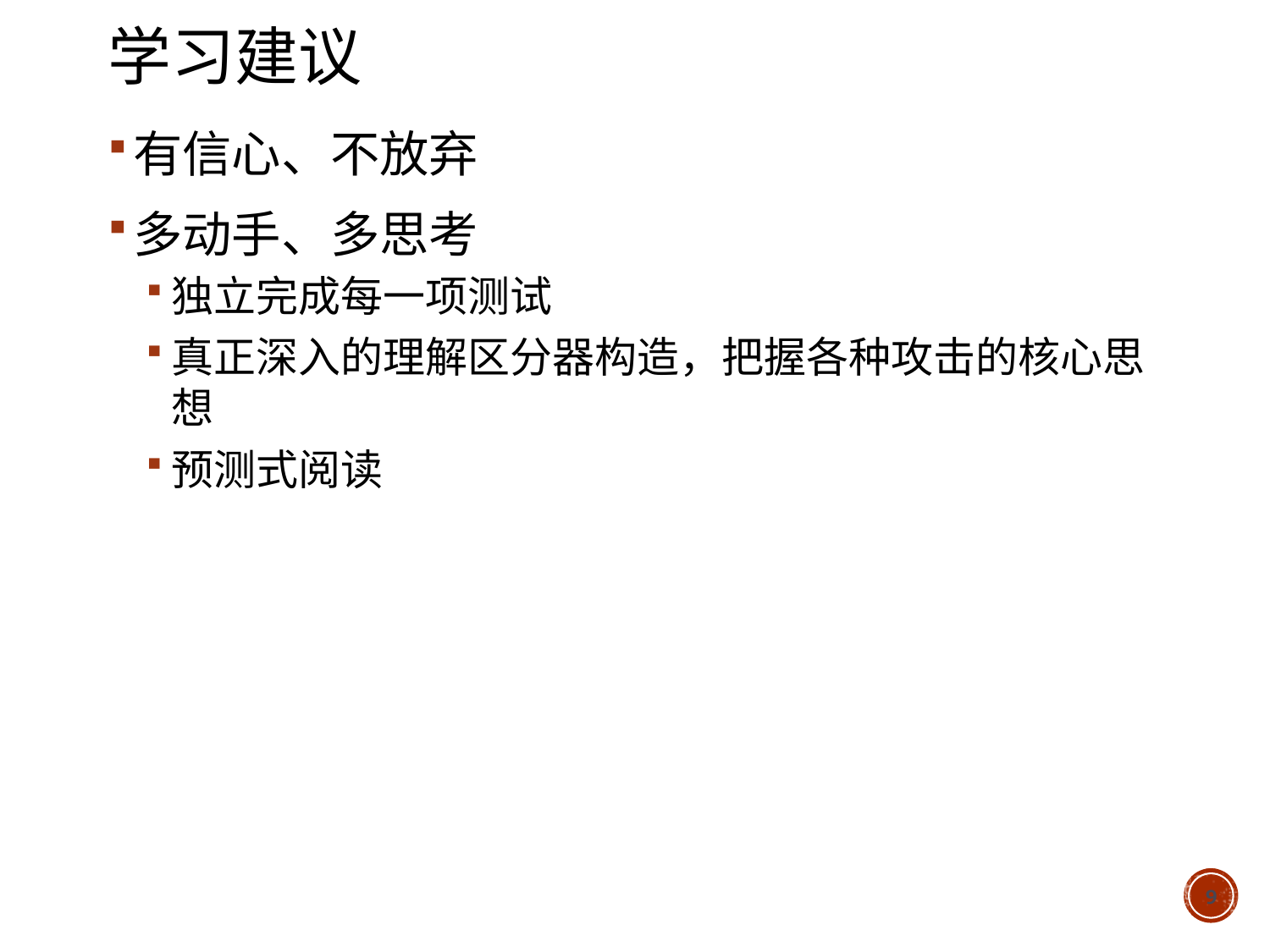

# 学习建议
有信心、不放弃
多动手、多思考
独立完成每一项测试
真正深入的理解区分器构造，把握各种攻击的核心思想
预测式阅读

9